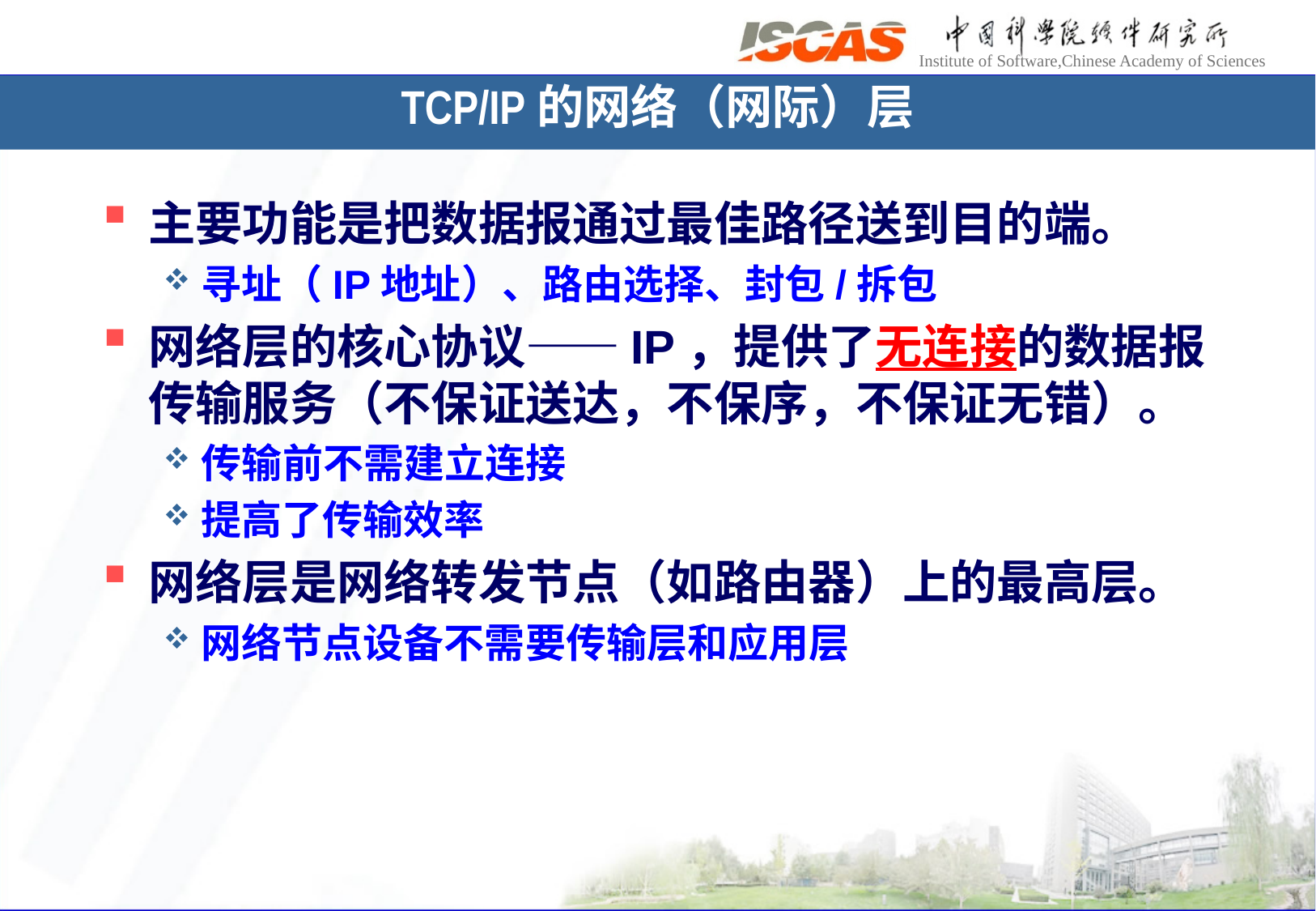

# TCP/IP的网络（网际）层
主要功能是把数据报通过最佳路径送到目的端。
寻址（IP地址）、路由选择、封包/拆包
网络层的核心协议——IP，提供了无连接的数据报传输服务（不保证送达，不保序，不保证无错）。
传输前不需建立连接
提高了传输效率
网络层是网络转发节点（如路由器）上的最高层。
网络节点设备不需要传输层和应用层